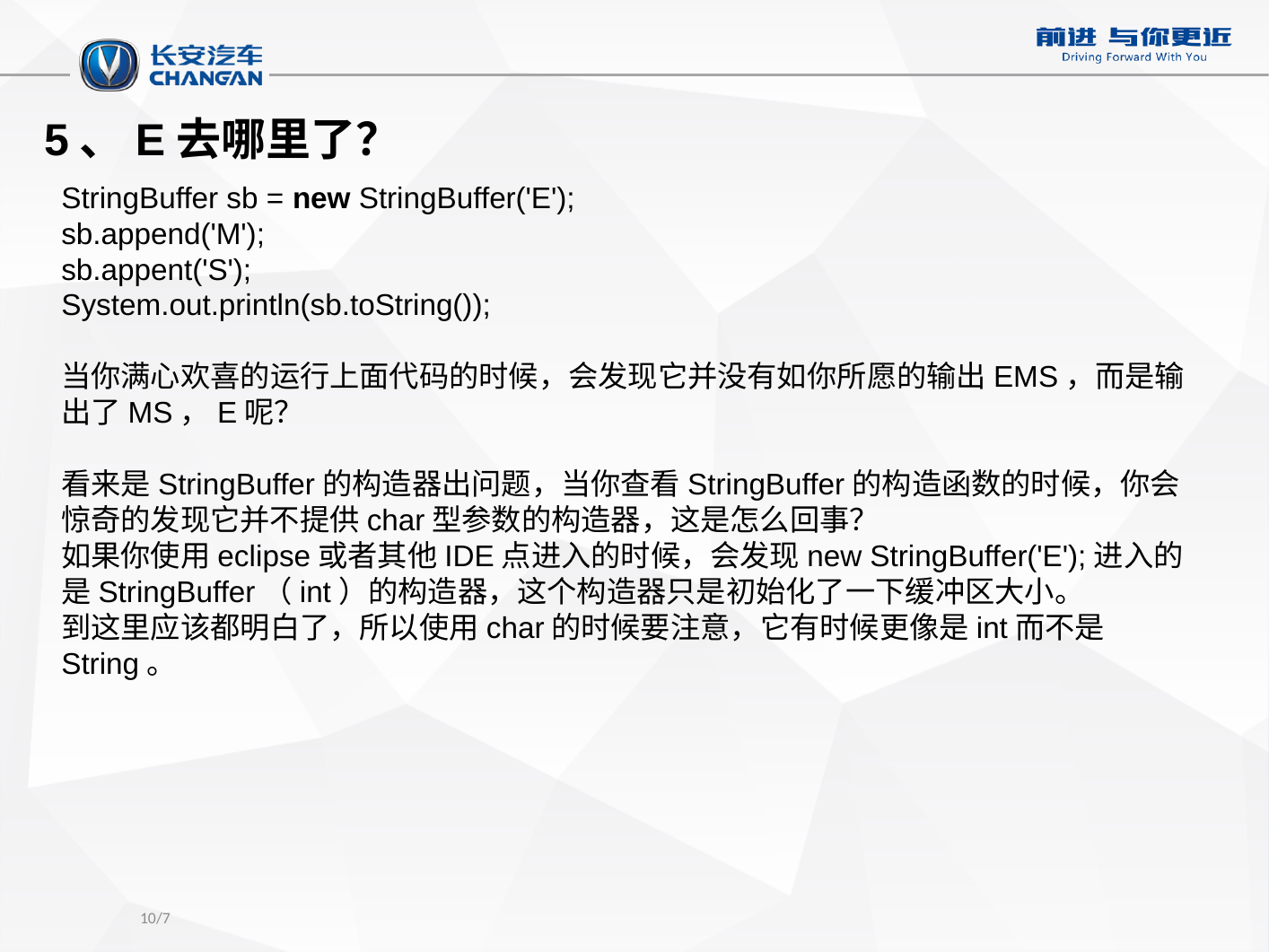

5、E去哪里了？
StringBuffer sb = new StringBuffer('E');
sb.append('M');
sb.appent('S');
System.out.println(sb.toString());

当你满心欢喜的运行上面代码的时候，会发现它并没有如你所愿的输出EMS，而是输出了MS，E呢？

看来是StringBuffer的构造器出问题，当你查看StringBuffer的构造函数的时候，你会惊奇的发现它并不提供char型参数的构造器，这是怎么回事？
如果你使用eclipse或者其他IDE点进入的时候，会发现new StringBuffer('E');进入的是StringBuffer（int）的构造器，这个构造器只是初始化了一下缓冲区大小。
到这里应该都明白了，所以使用char的时候要注意，它有时候更像是int而不是String。
10/7